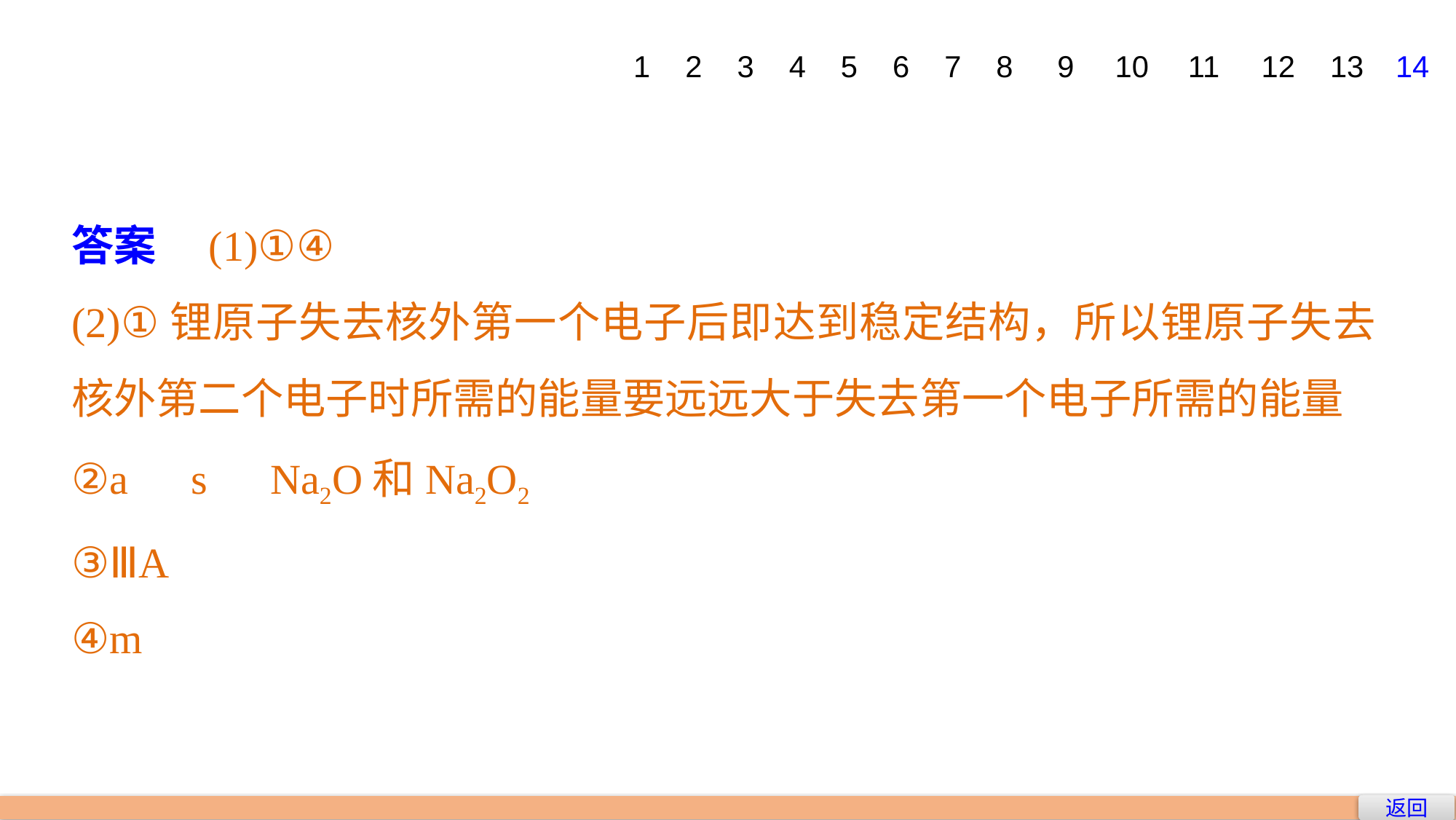

1
2
3
4
5
6
7
8
9
10
11
12
13
14
答案　(1)①④
(2)①锂原子失去核外第一个电子后即达到稳定结构，所以锂原子失去核外第二个电子时所需的能量要远远大于失去第一个电子所需的能量
②a　s　Na2O和Na2O2
③ⅢA
④m
返回